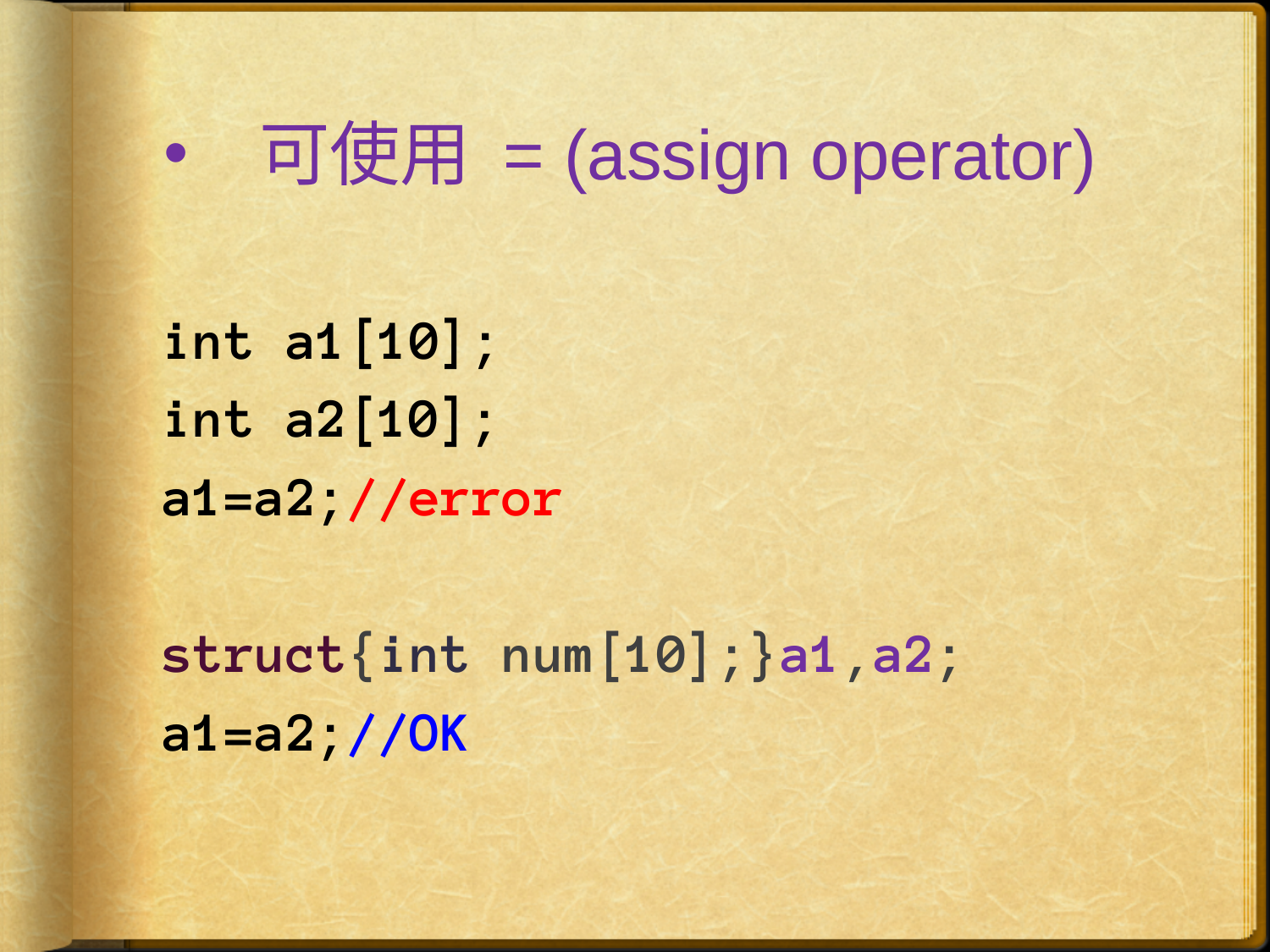

# 可使用 = (assign operator)
int a1[10];
int a2[10];
a1=a2;//error

struct{int num[10];}a1,a2;
a1=a2;//OK